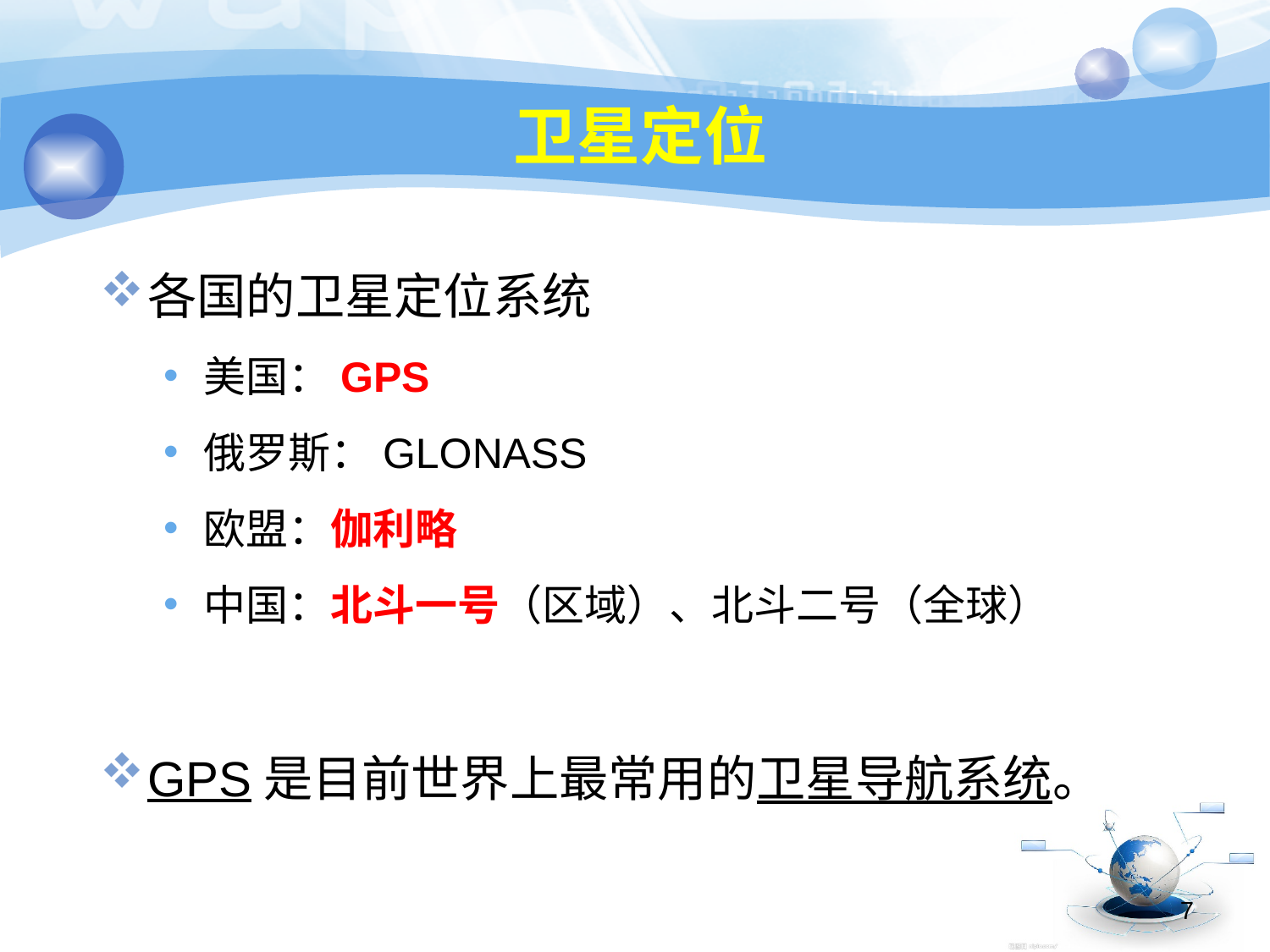

# 卫星定位
各国的卫星定位系统
美国：GPS
俄罗斯：GLONASS
欧盟：伽利略
中国：北斗一号（区域）、北斗二号（全球）

GPS是目前世界上最常用的卫星导航系统。

7